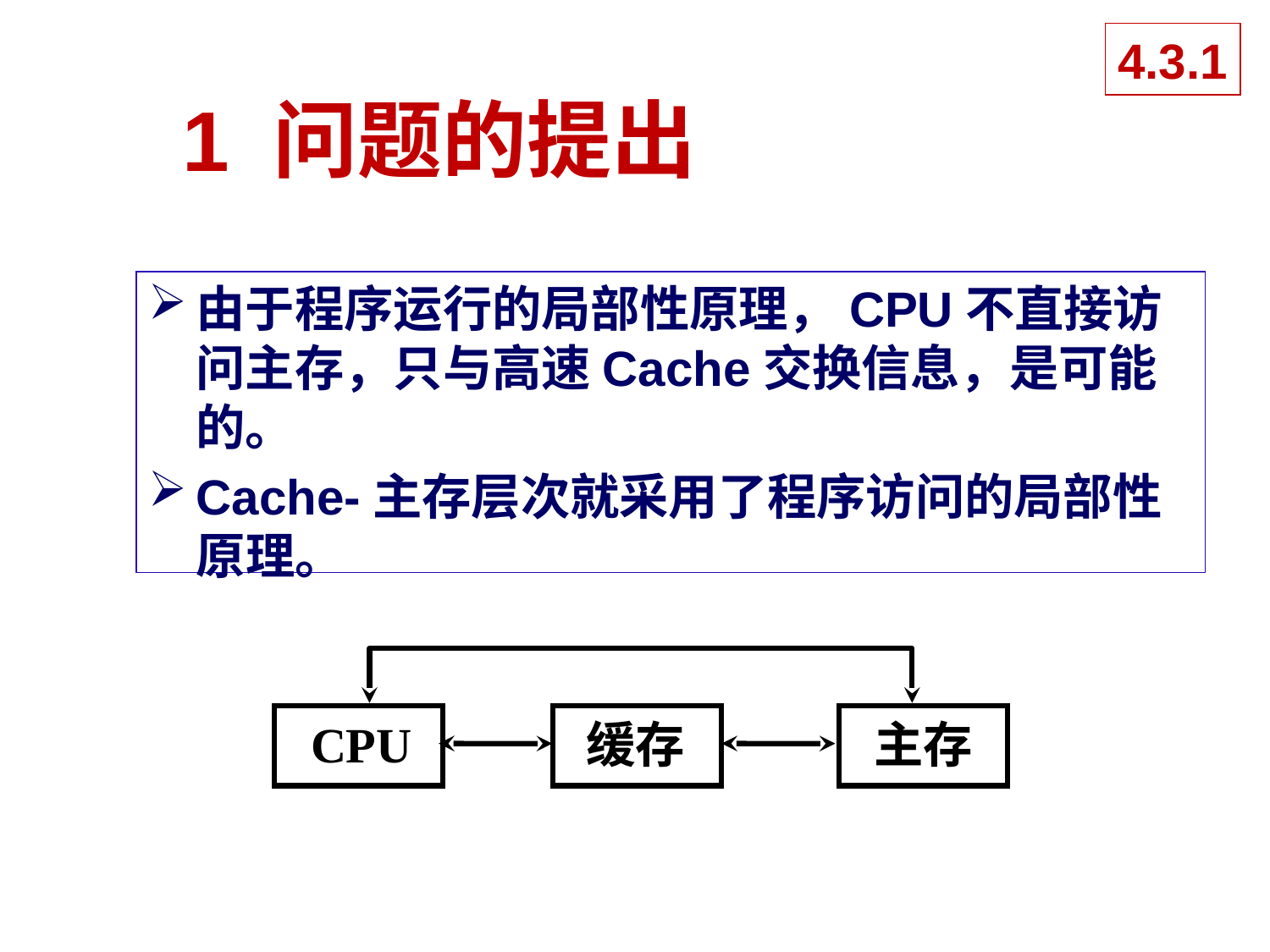

4.3.1
# 1 问题的提出
由于程序运行的局部性原理，CPU不直接访问主存，只与高速Cache交换信息，是可能的。
Cache-主存层次就采用了程序访问的局部性原理。

CPU
缓存
主存